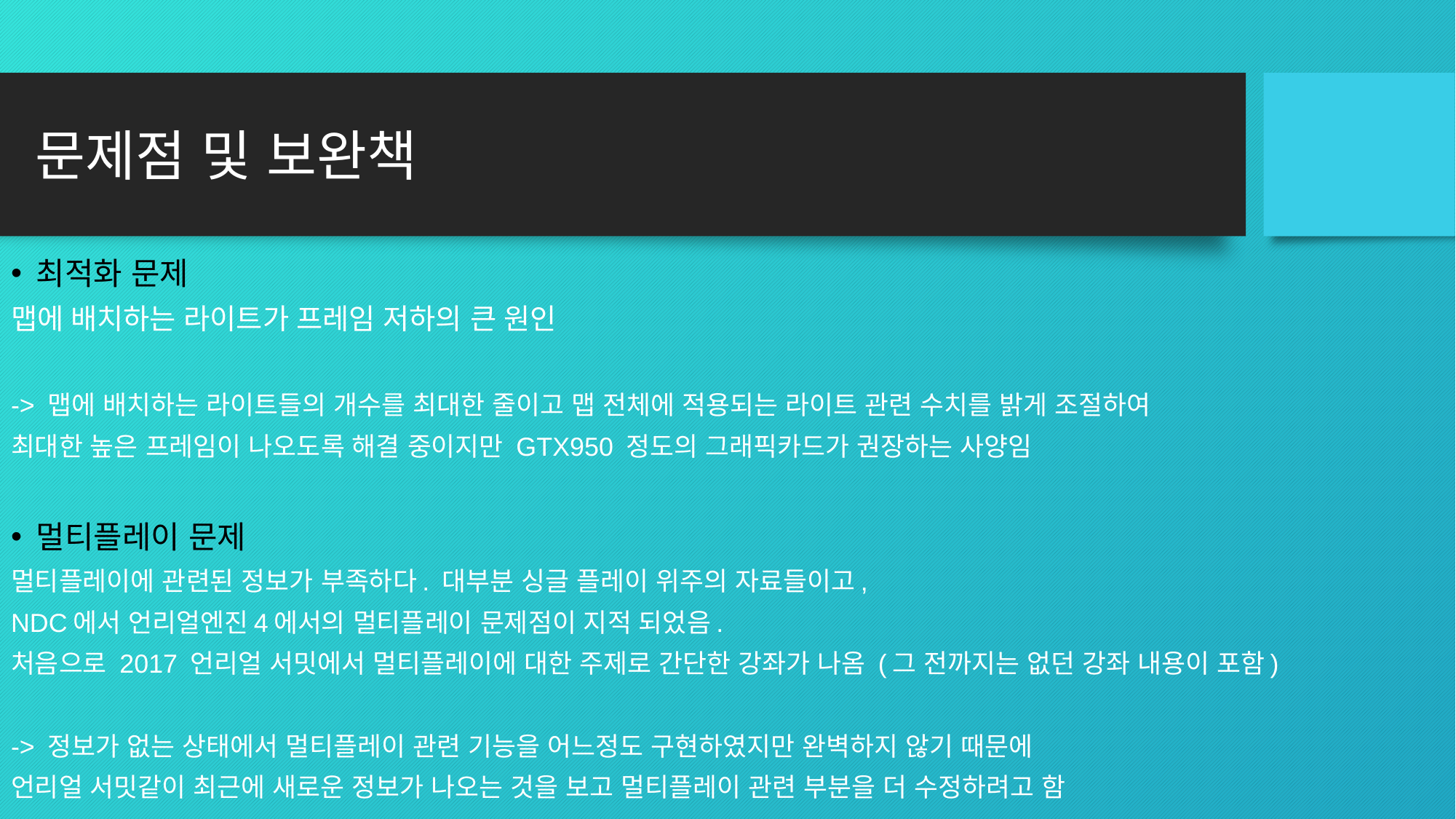

# 문제점 및 보완책
최적화 문제
맵에 배치하는 라이트가 프레임 저하의 큰 원인

-> 맵에 배치하는 라이트들의 개수를 최대한 줄이고 맵 전체에 적용되는 라이트 관련 수치를 밝게 조절하여
최대한 높은 프레임이 나오도록 해결 중이지만 GTX950 정도의 그래픽카드가 권장하는 사양임

멀티플레이 문제
멀티플레이에 관련된 정보가 부족하다. 대부분 싱글 플레이 위주의 자료들이고,
NDC에서 언리얼엔진4에서의 멀티플레이 문제점이 지적 되었음.
처음으로 2017 언리얼 서밋에서 멀티플레이에 대한 주제로 간단한 강좌가 나옴 (그 전까지는 없던 강좌 내용이 포함)

-> 정보가 없는 상태에서 멀티플레이 관련 기능을 어느정도 구현하였지만 완벽하지 않기 때문에
언리얼 서밋같이 최근에 새로운 정보가 나오는 것을 보고 멀티플레이 관련 부분을 더 수정하려고 함